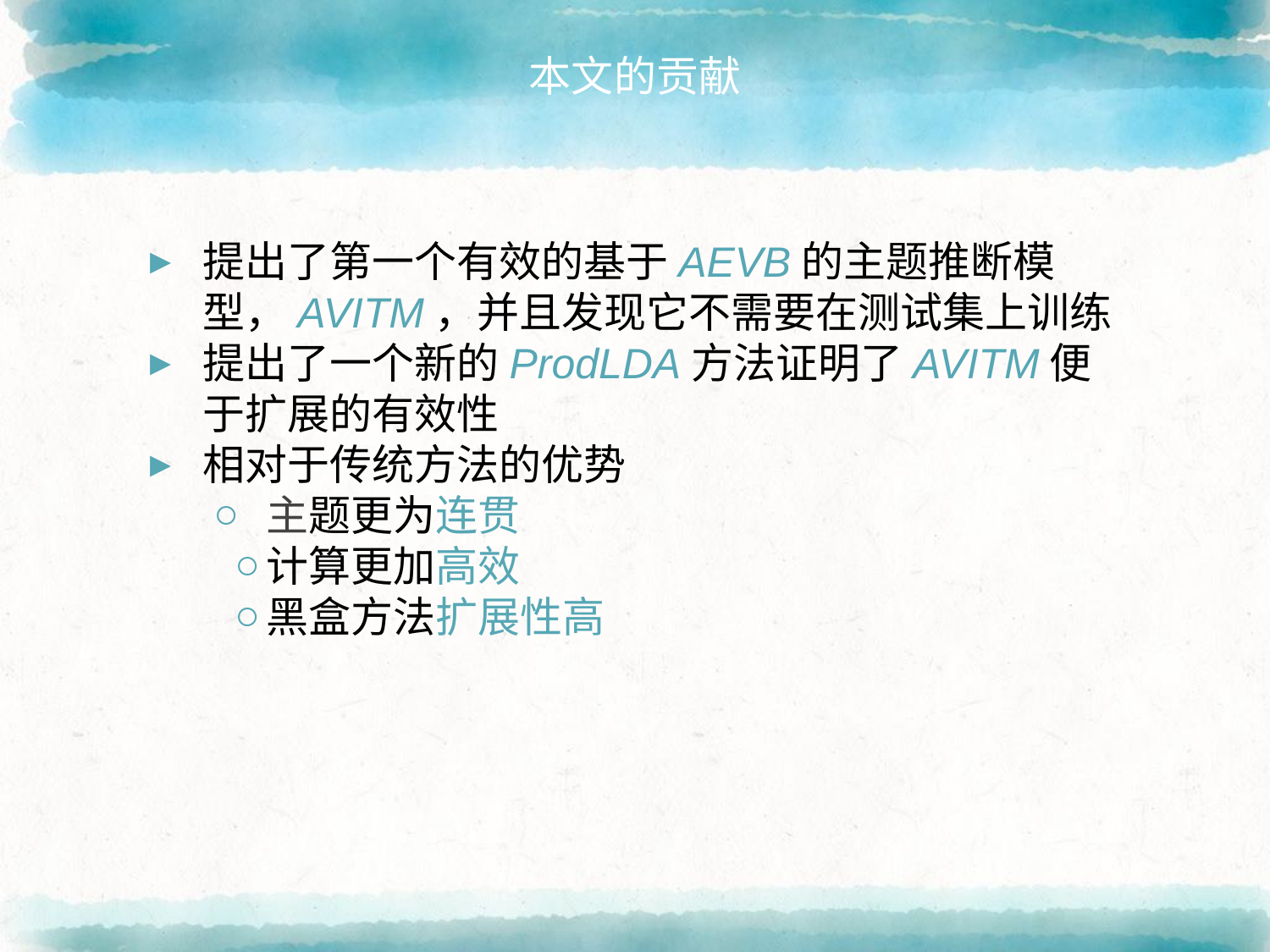

# 本文的贡献
提出了第一个有效的基于AEVB的主题推断模型，AVITM，并且发现它不需要在测试集上训练
提出了一个新的ProdLDA方法证明了AVITM便于扩展的有效性
相对于传统方法的优势
主题更为连贯
计算更加高效
黑盒方法扩展性高